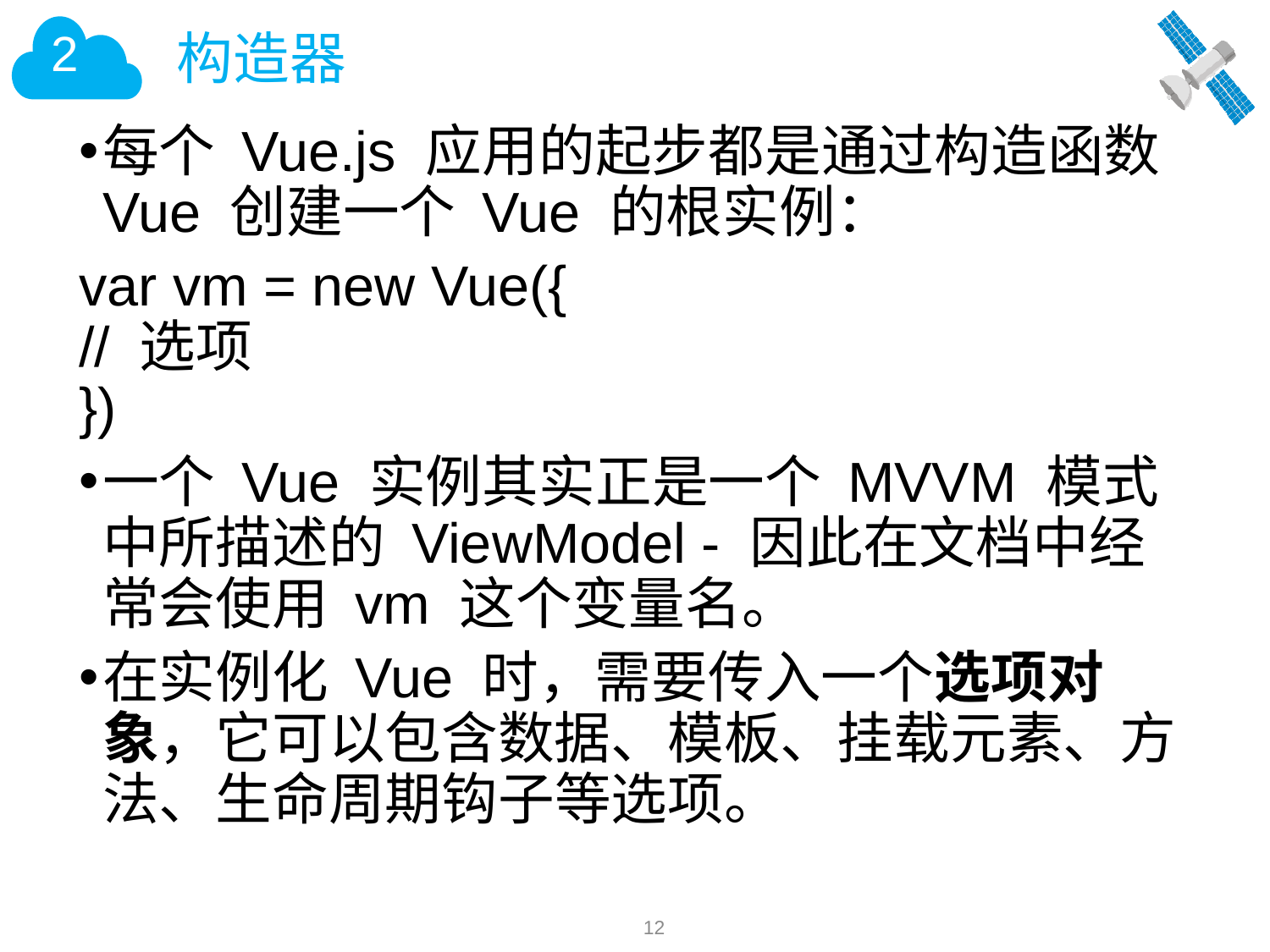

# 构造器
每个 Vue.js 应用的起步都是通过构造函数 Vue 创建一个 Vue 的根实例：
var vm = new Vue({
// 选项
})
一个 Vue 实例其实正是一个 MVVM 模式中所描述的 ViewModel - 因此在文档中经常会使用 vm 这个变量名。
在实例化 Vue 时，需要传入一个选项对象，它可以包含数据、模板、挂载元素、方法、生命周期钩子等选项。
12